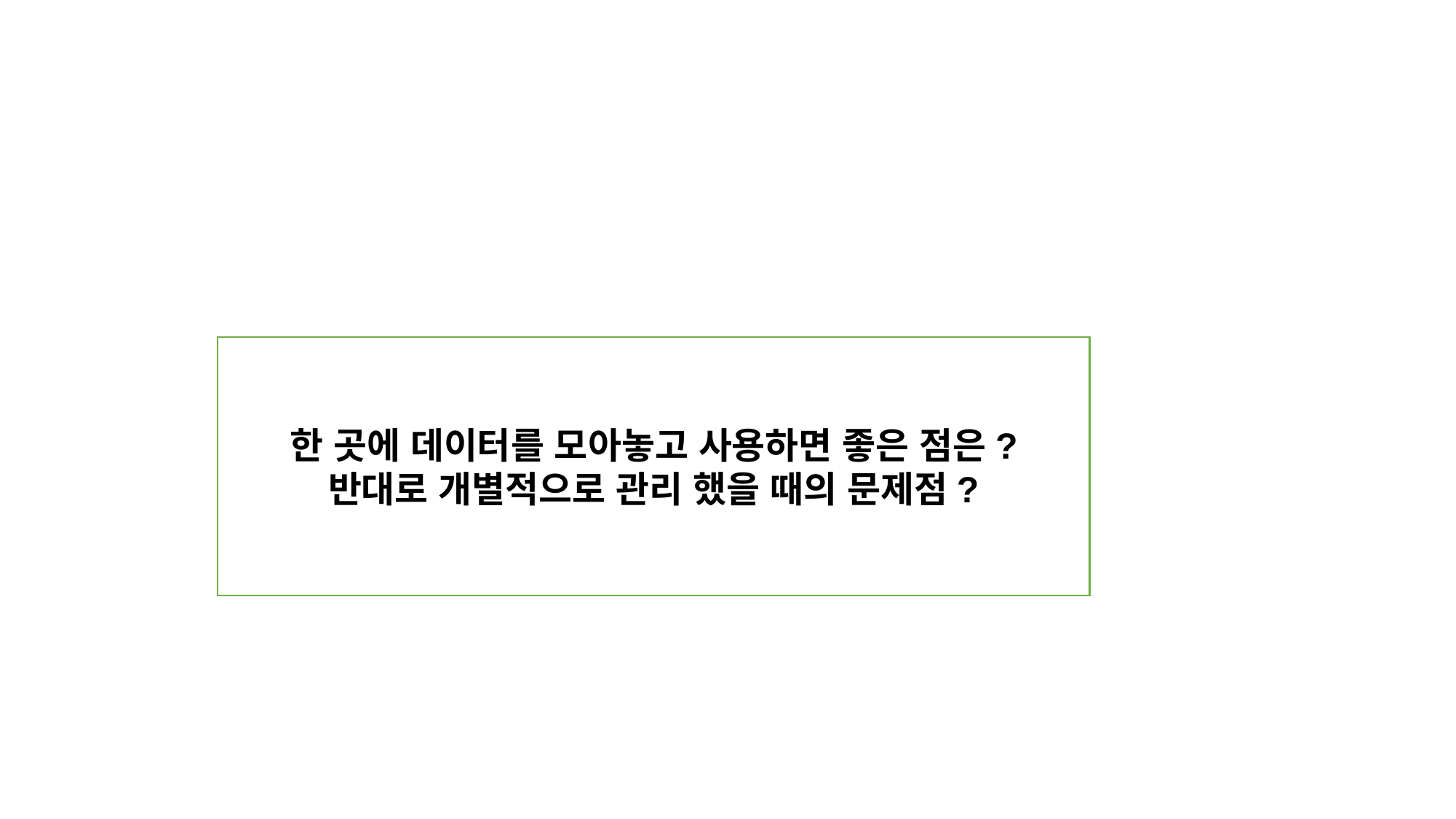

한 곳에 데이터를 모아놓고 사용하면 좋은 점은?
반대로 개별적으로 관리 했을 때의 문제점?